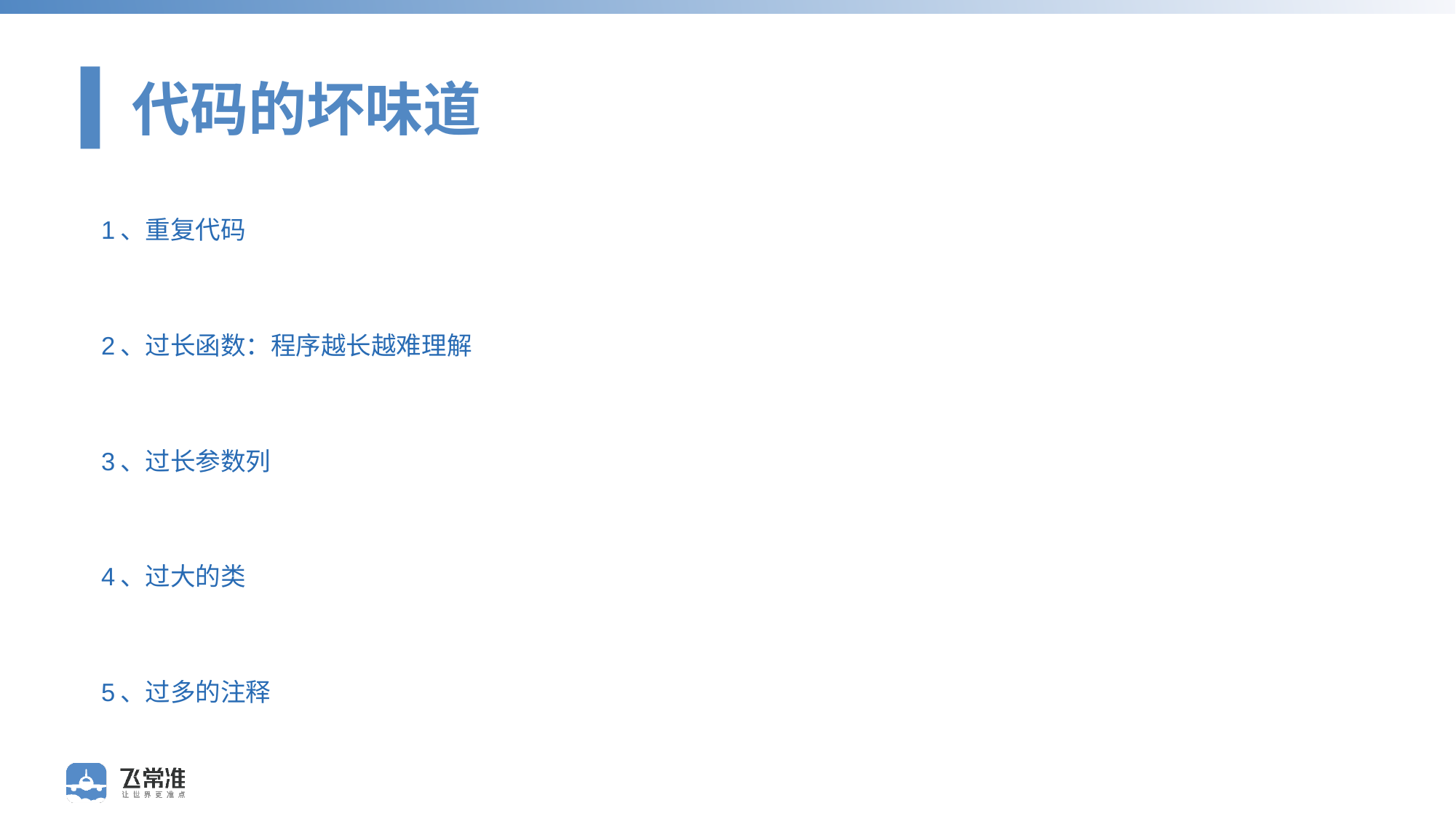

代码的坏味道
1、重复代码

2、过长函数：程序越长越难理解

3、过长参数列

4、过大的类

5、过多的注释

6